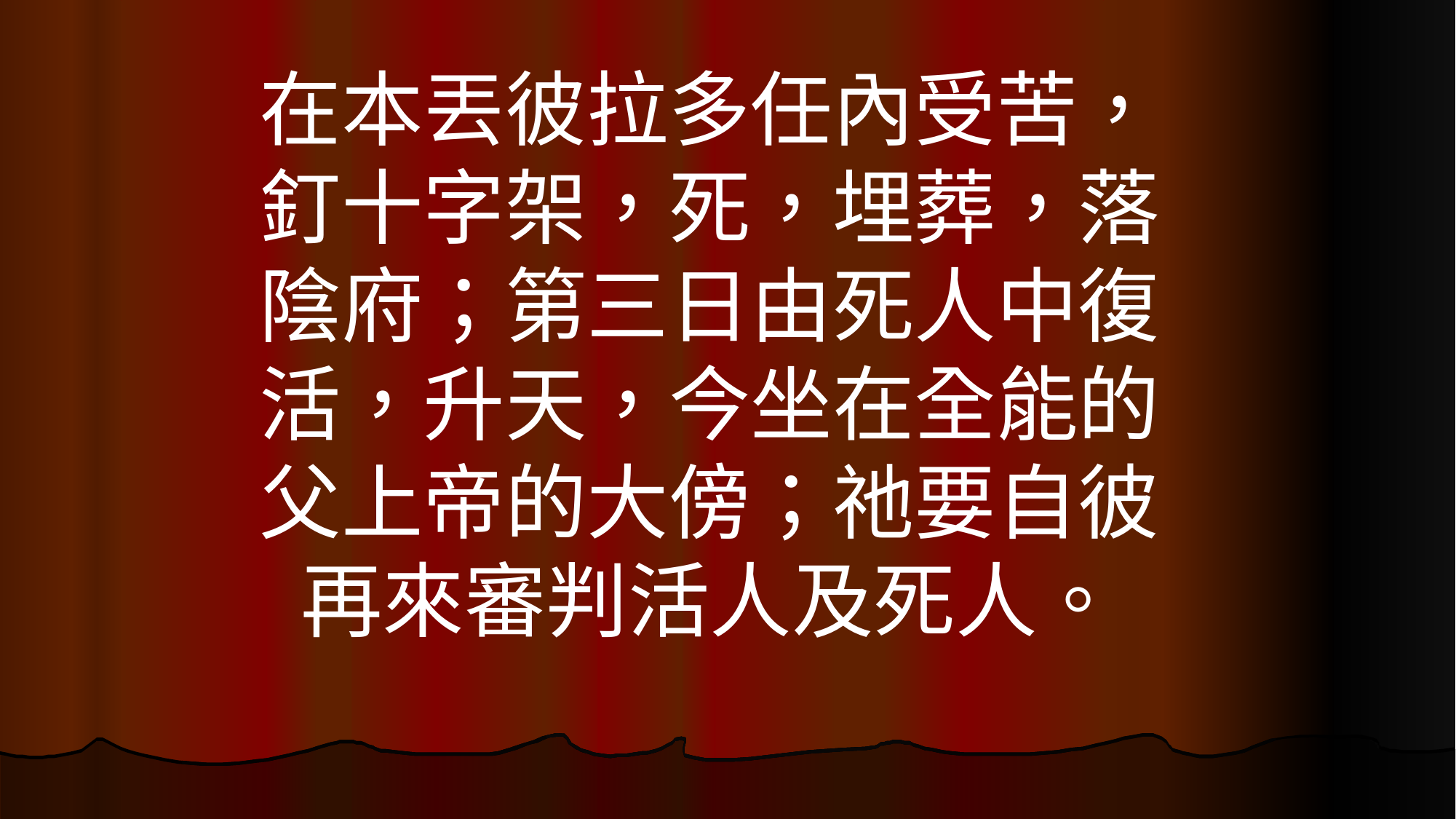

在本丟彼拉多任內受苦，釘十字架，死，埋葬，落陰府；第三日由死人中復活，升天，今坐在全能的父上帝的大傍；祂要自彼再來審判活人及死人。